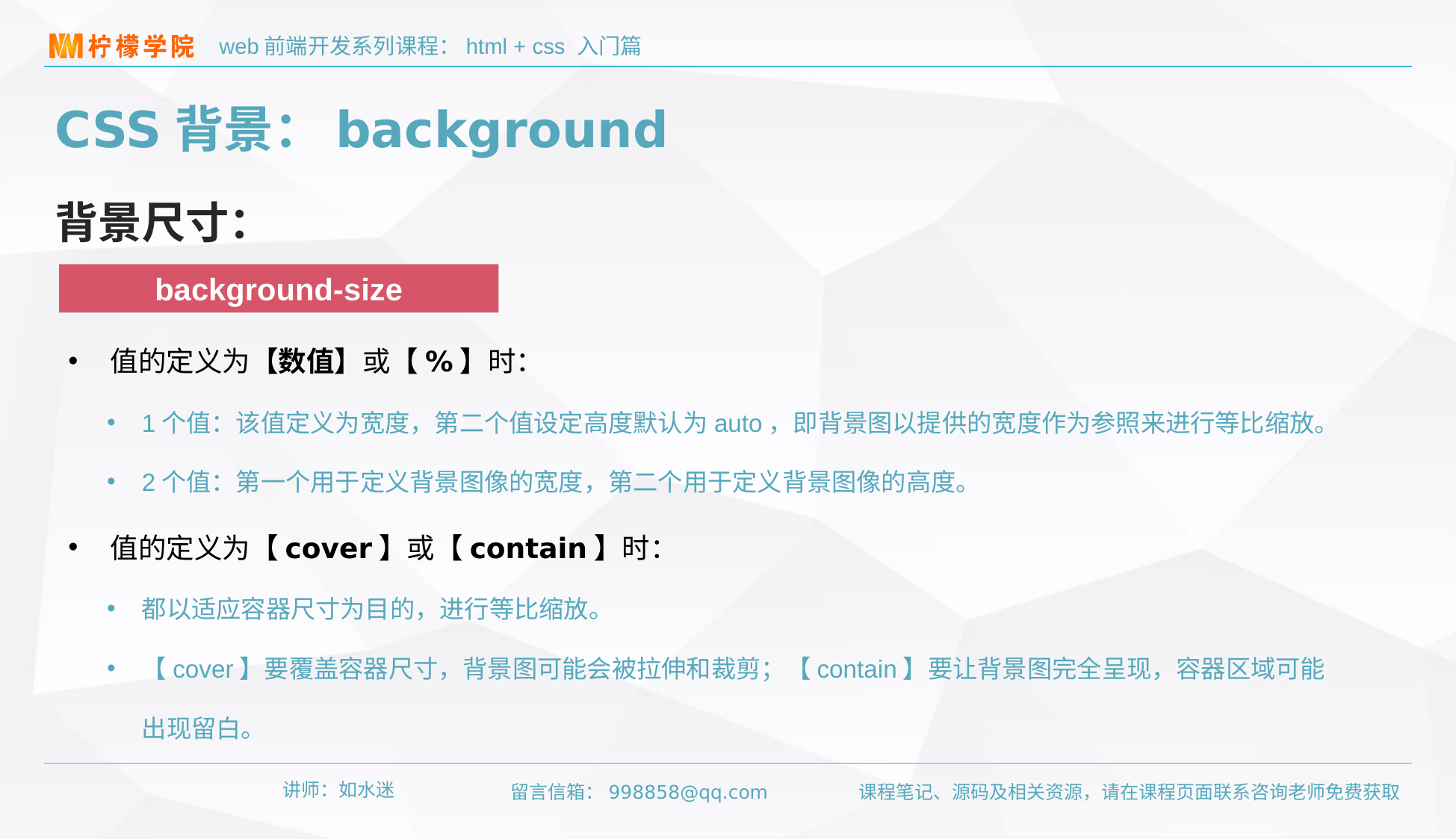

CSS背景：background
背景尺寸：
background-size
值的定义为【数值】或【%】时：
1个值：该值定义为宽度，第二个值设定高度默认为auto，即背景图以提供的宽度作为参照来进行等比缩放。
2个值：第一个用于定义背景图像的宽度，第二个用于定义背景图像的高度。
值的定义为【cover】或【contain】时：
都以适应容器尺寸为目的，进行等比缩放。
【cover】要覆盖容器尺寸，背景图可能会被拉伸和裁剪；【contain】要让背景图完全呈现，容器区域可能出现留白。